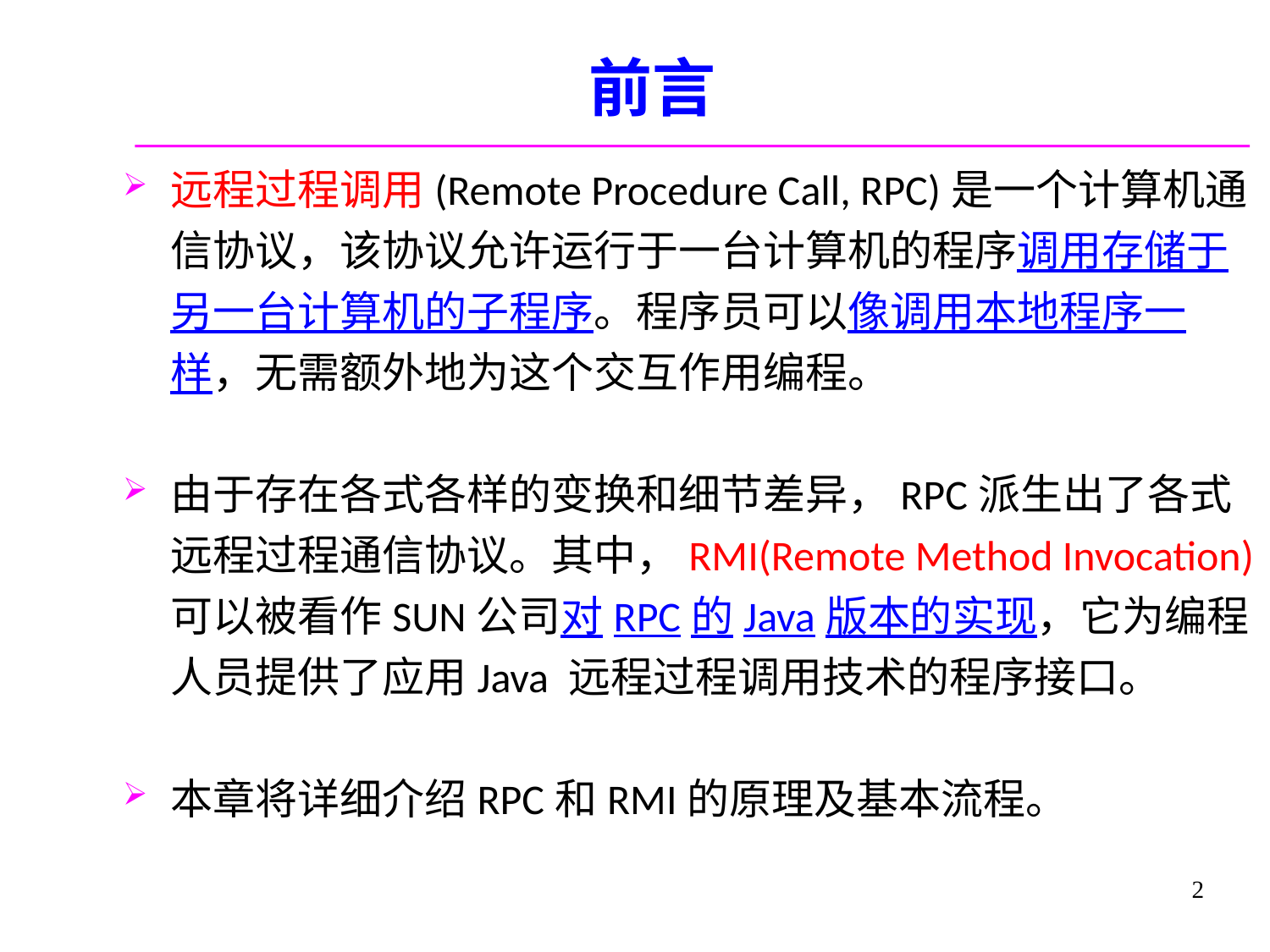

# 前言
远程过程调用(Remote Procedure Call, RPC)是一个计算机通信协议，该协议允许运行于一台计算机的程序调用存储于另一台计算机的子程序。程序员可以像调用本地程序一样，无需额外地为这个交互作用编程。

由于存在各式各样的变换和细节差异，RPC派生出了各式远程过程通信协议。其中，RMI(Remote Method Invocation)可以被看作SUN公司对RPC的Java版本的实现，它为编程人员提供了应用Java 远程过程调用技术的程序接口。

本章将详细介绍RPC和RMI的原理及基本流程。
2